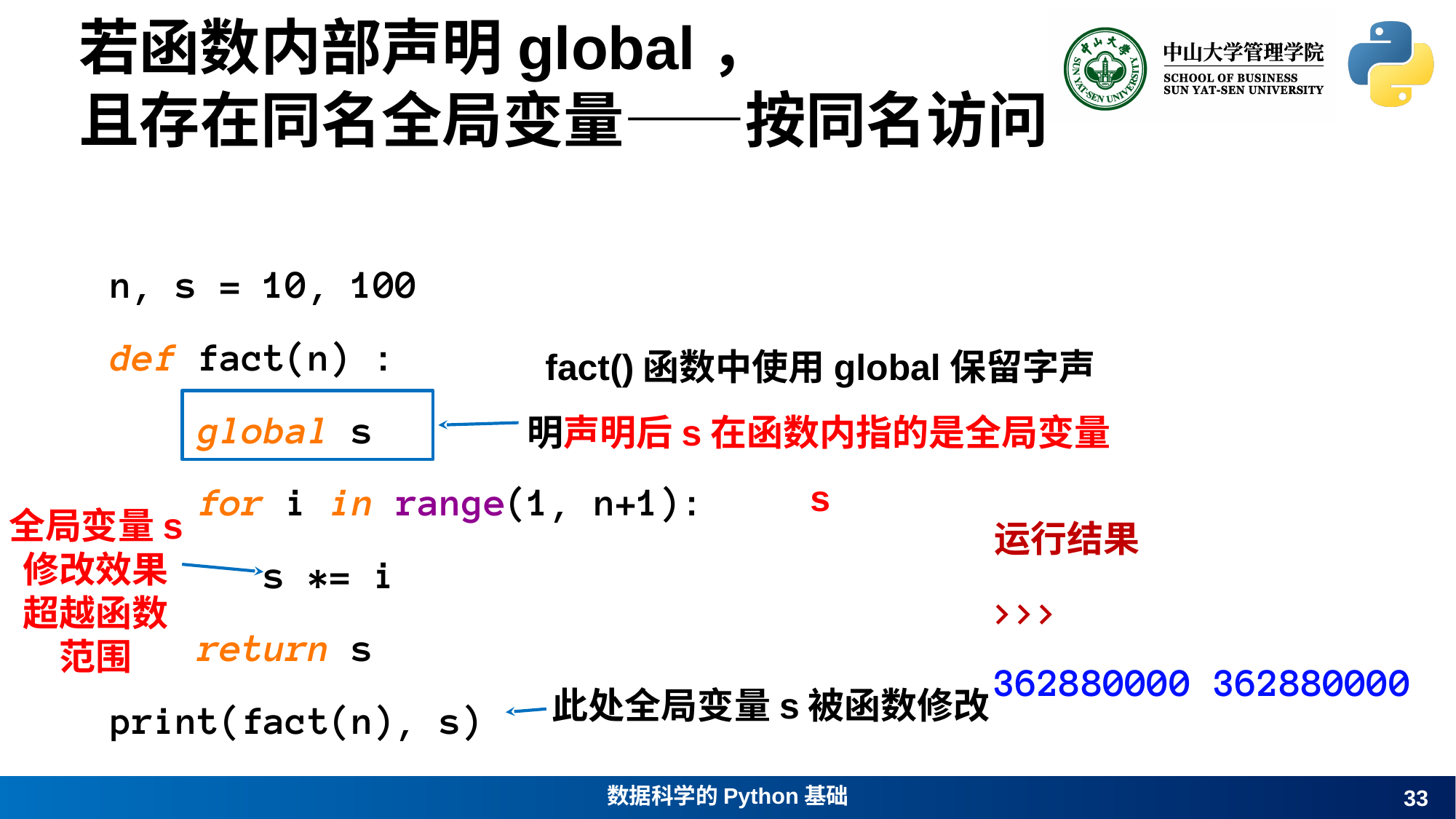

若函数内部声明global，
且存在同名全局变量——按同名访问
n, s = 10, 100
def fact(n) :
    global s
    for i in range(1, n+1):
       s *= i
    return s
print(fact(n), s)
fact()函数中使用global保留字声明声明后s在函数内指的是全局变量s

运行结果
>>>
362880000 362880000
全局变量s
修改效果
超越函数
范围
此处全局变量s被函数修改